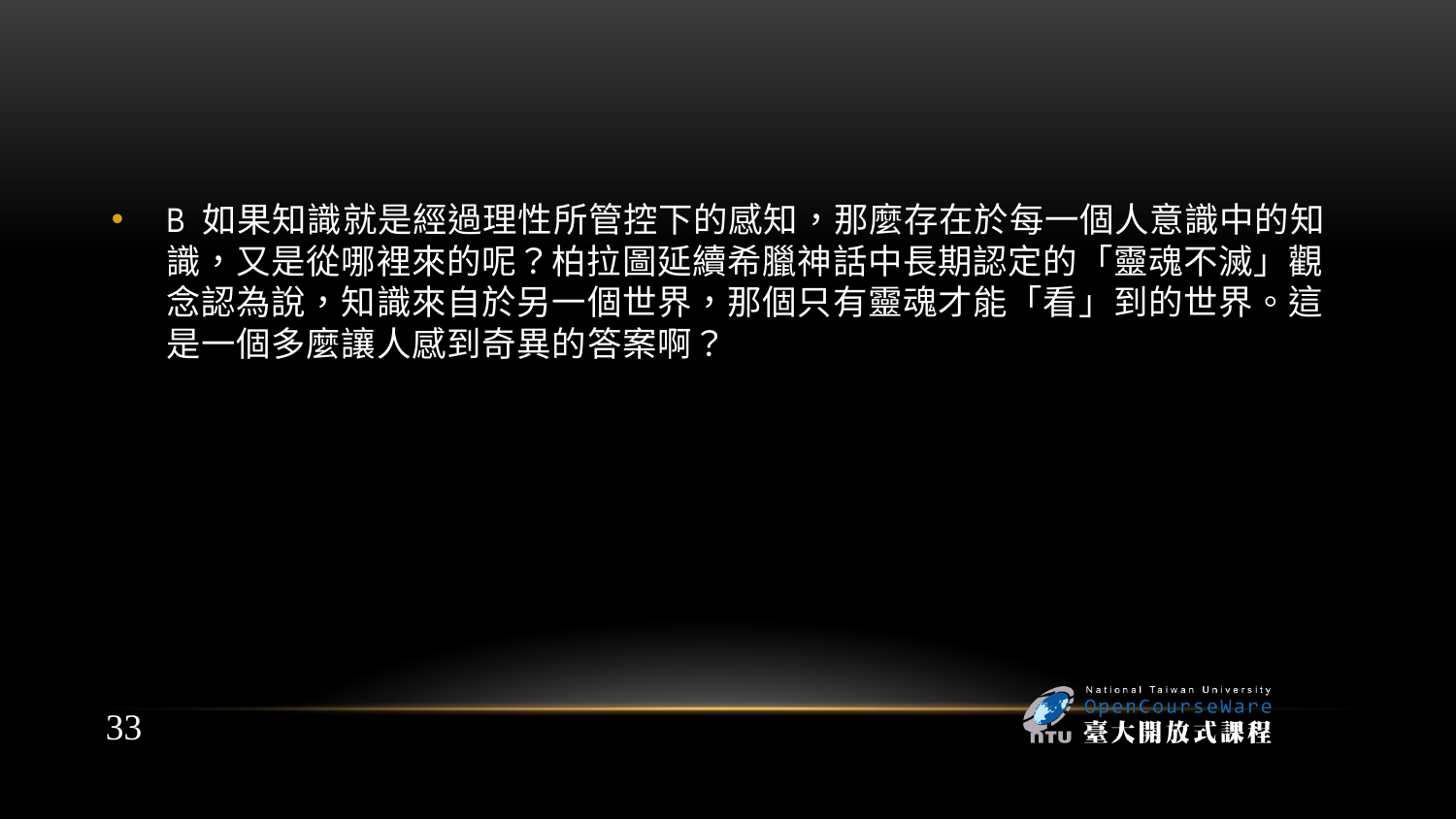

B 如果知識就是經過理性所管控下的感知，那麼存在於每一個人意識中的知識，又是從哪裡來的呢？柏拉圖延續希臘神話中長期認定的「靈魂不滅」觀念認為說，知識來自於另一個世界，那個只有靈魂才能「看」到的世界。這是一個多麼讓人感到奇異的答案啊？

33